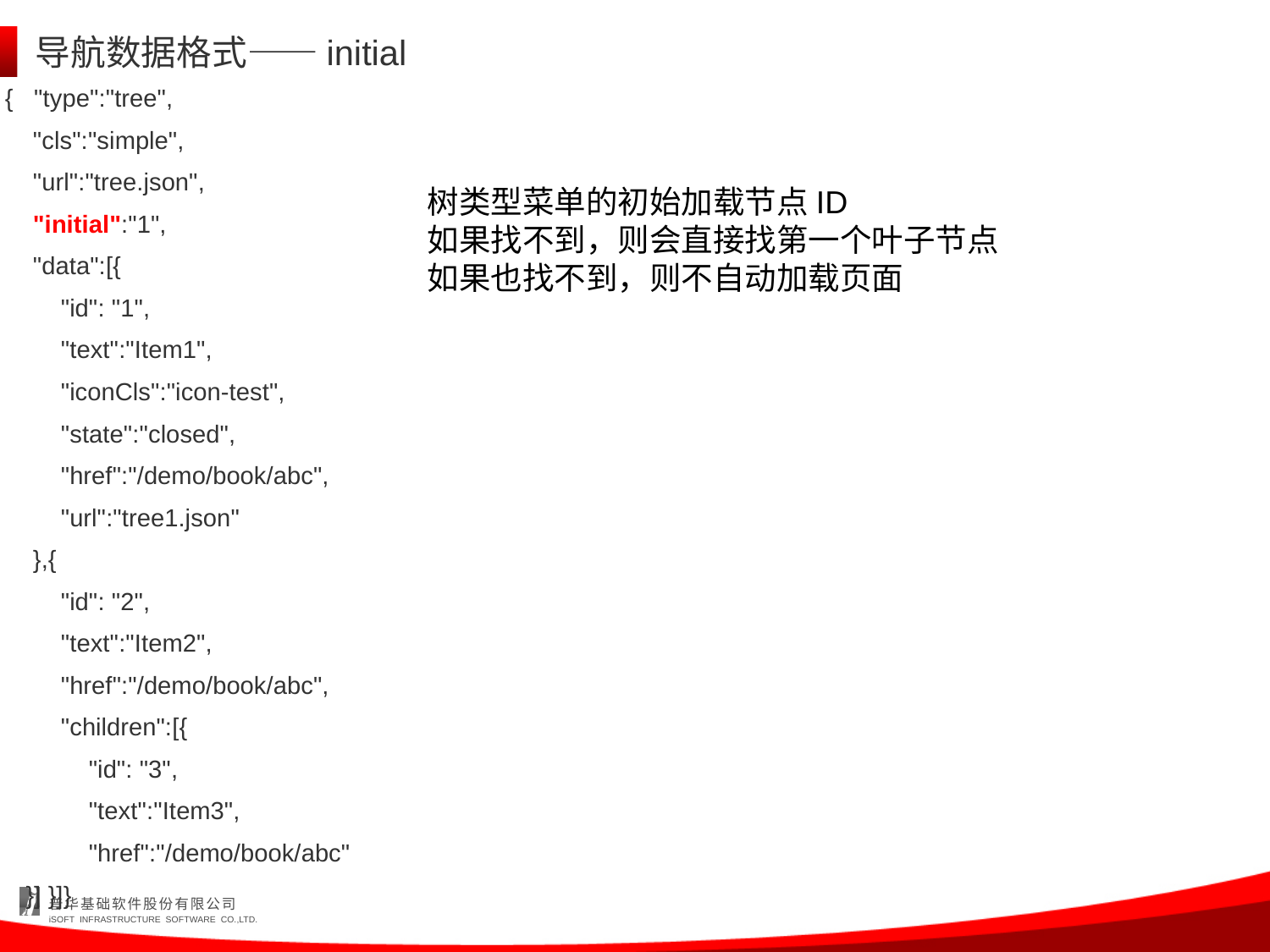

# 导航数据格式——initial
{   "type":"tree",
    "cls":"simple",
    "url":"tree.json",
    "initial":"1",
    "data":[{
        "id": "1",
        "text":"Item1",
        "iconCls":"icon-test",
        "state":"closed",
        "href":"/demo/book/abc",
        "url":"tree1.json"
    },{
        "id": "2",
        "text":"Item2",
        "href":"/demo/book/abc",
        "children":[{
            "id": "3",
            "text":"Item3",
            "href":"/demo/book/abc"
   }] }]}
树类型菜单的初始加载节点ID
如果找不到，则会直接找第一个叶子节点如果也找不到，则不自动加载页面